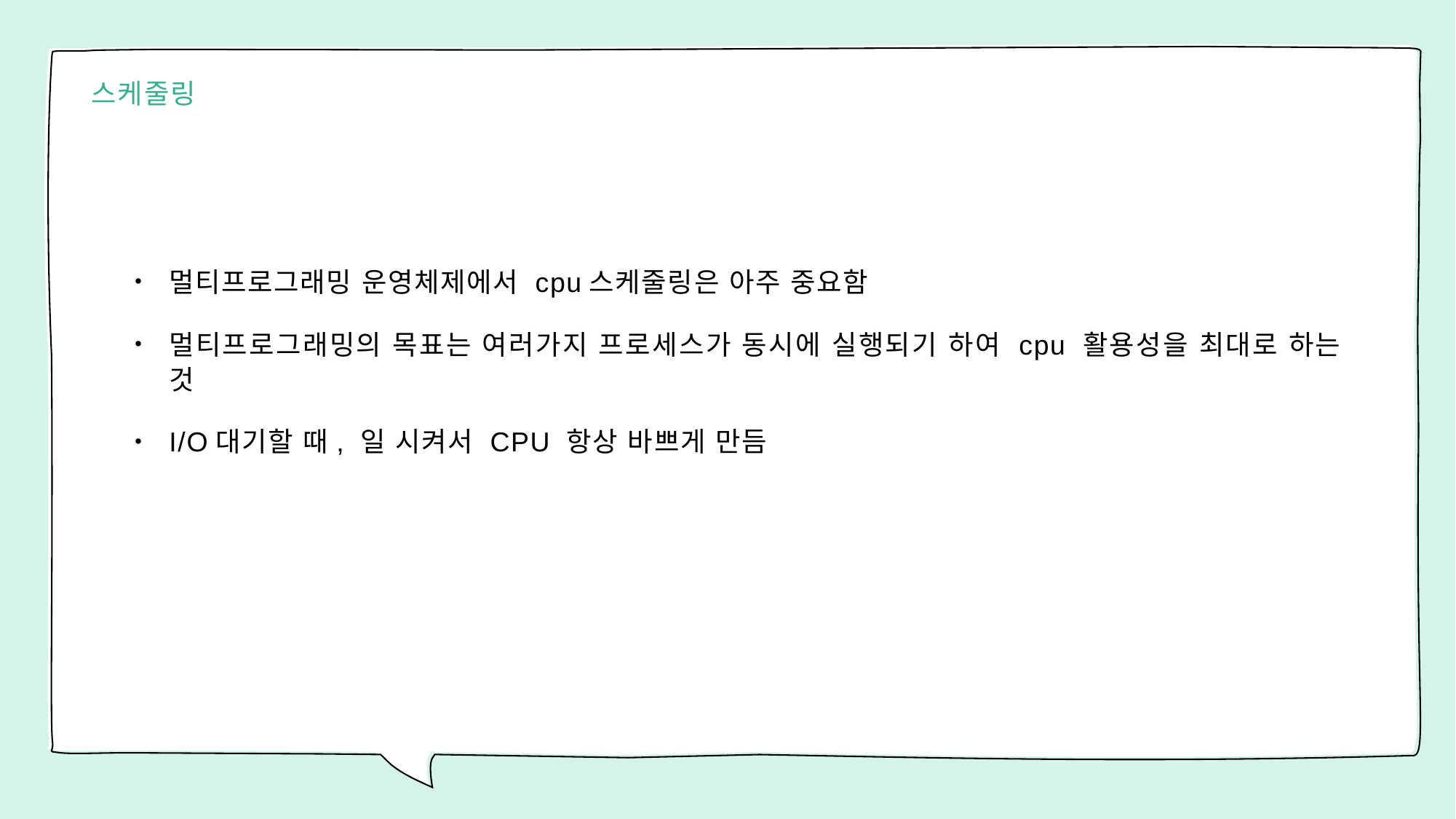

# 스케줄링
멀티프로그래밍 운영체제에서 cpu스케줄링은 아주 중요함
멀티프로그래밍의 목표는 여러가지 프로세스가 동시에 실행되기 하여 cpu 활용성을 최대로 하는 것
I/O대기할 때, 일 시켜서 CPU 항상 바쁘게 만듬